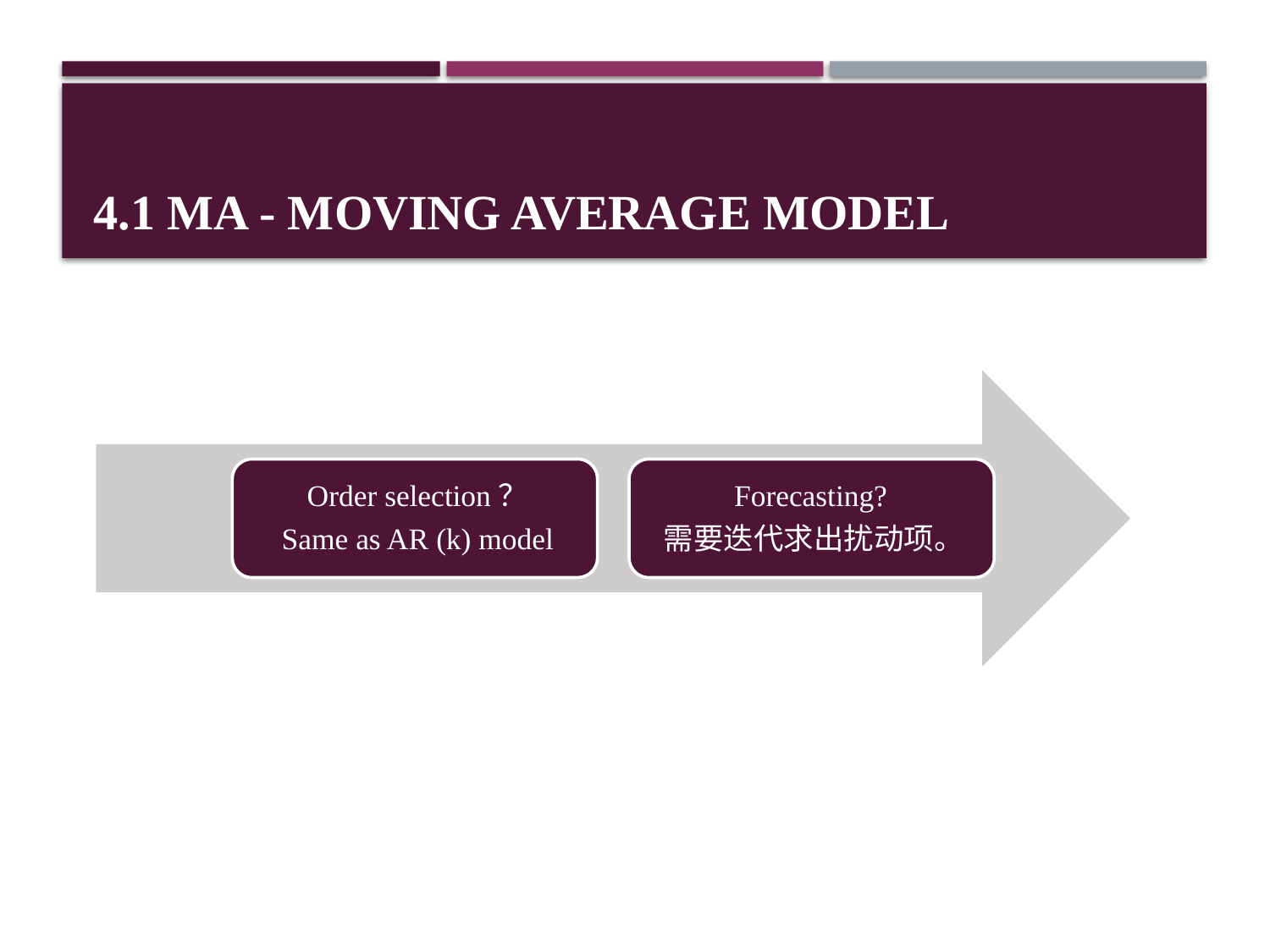

# 4.1 MA - Moving average model
Order selection？
Same as AR (k) model
Forecasting?
 需要迭代求出扰动项。